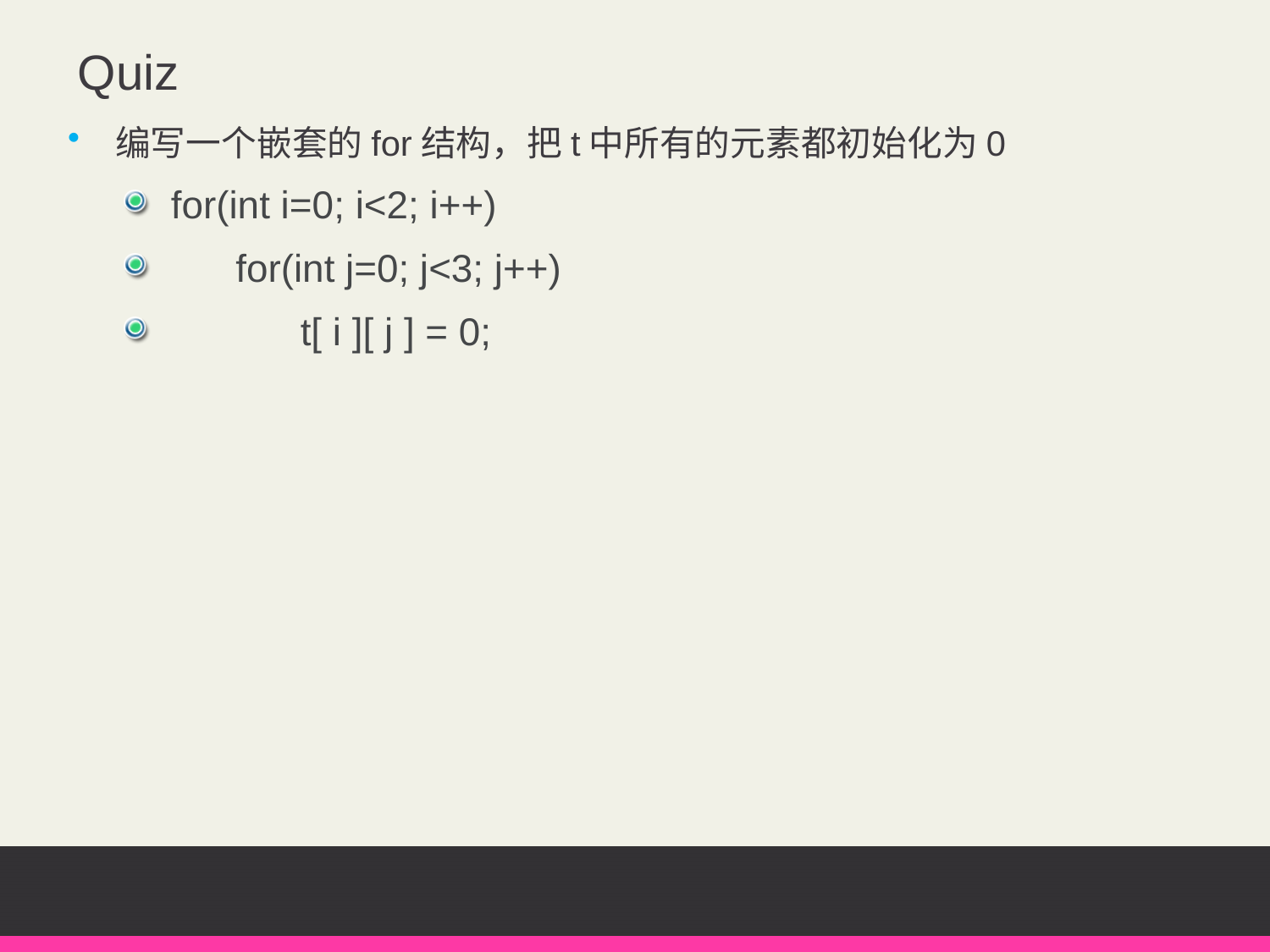

# Quiz
编写一个嵌套的for结构，把t中所有的元素都初始化为0
for(int i=0; i<2; i++)
      for(int j=0; j<3; j++)
            t[ i ][ j ] = 0;